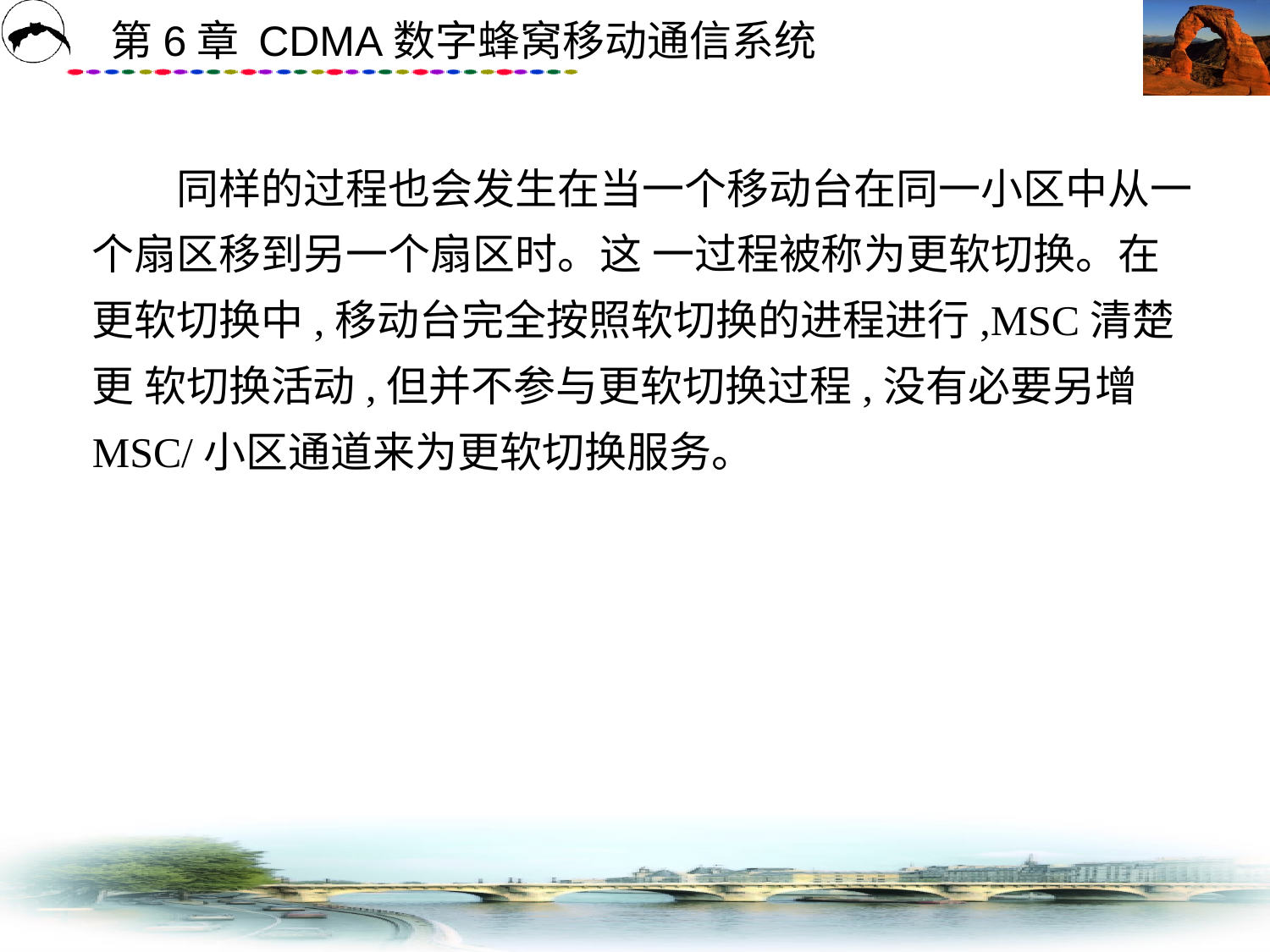

# 同样的过程也会发生在当一个移动台在同一小区中从一个扇区移到另一个扇区时。这 一过程被称为更软切换。在更软切换中,移动台完全按照软切换的进程进行,MSC清楚更 软切换活动,但并不参与更软切换过程,没有必要另增 MSC/小区通道来为更软切换服务。